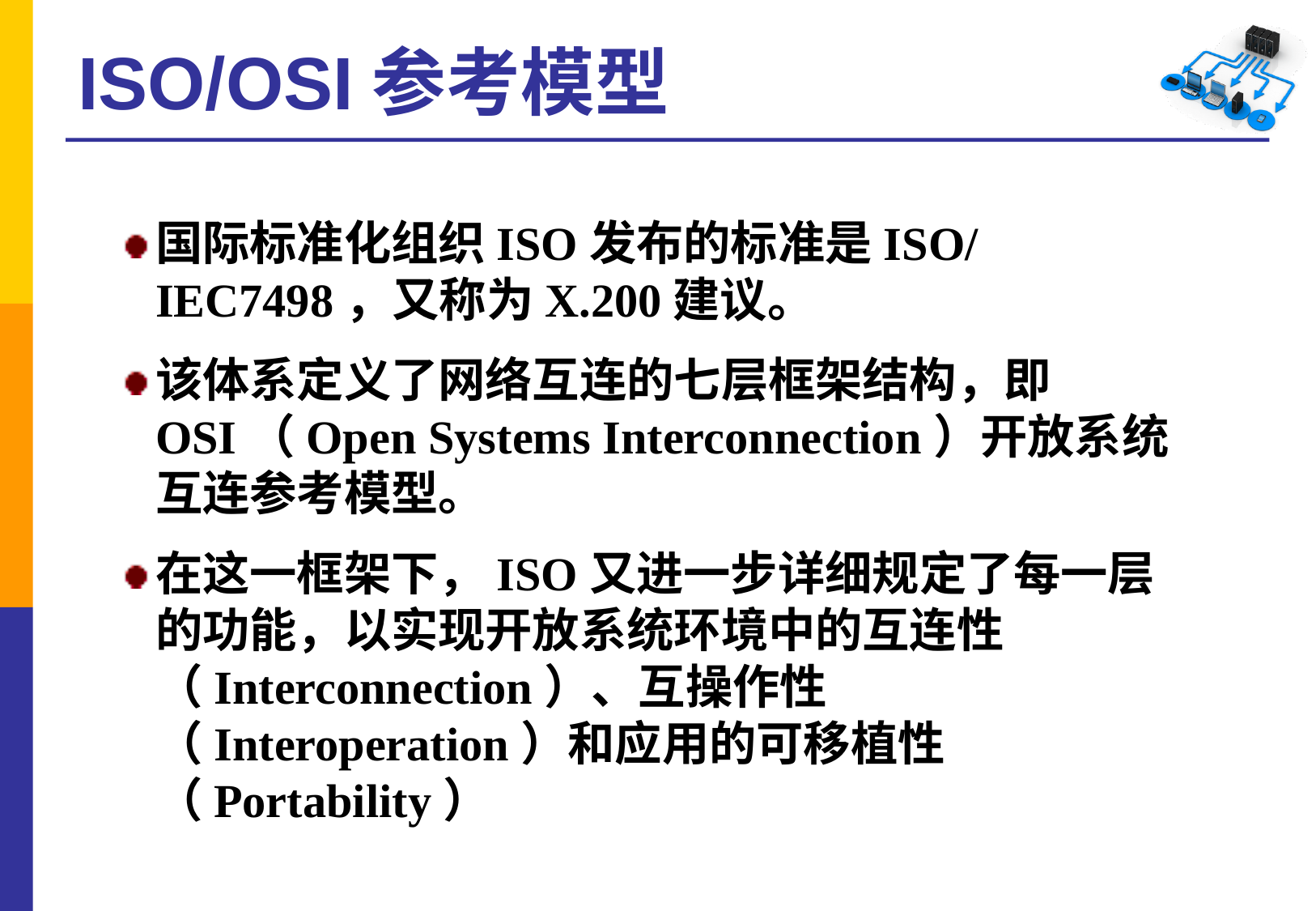

# ISO/OSI参考模型
国际标准化组织ISO发布的标准是ISO/IEC7498，又称为X.200建议。
该体系定义了网络互连的七层框架结构，即OSI（Open Systems Interconnection）开放系统互连参考模型。
在这一框架下，ISO又进一步详细规定了每一层的功能，以实现开放系统环境中的互连性（Interconnection）、互操作性（Interoperation）和应用的可移植性（Portability）